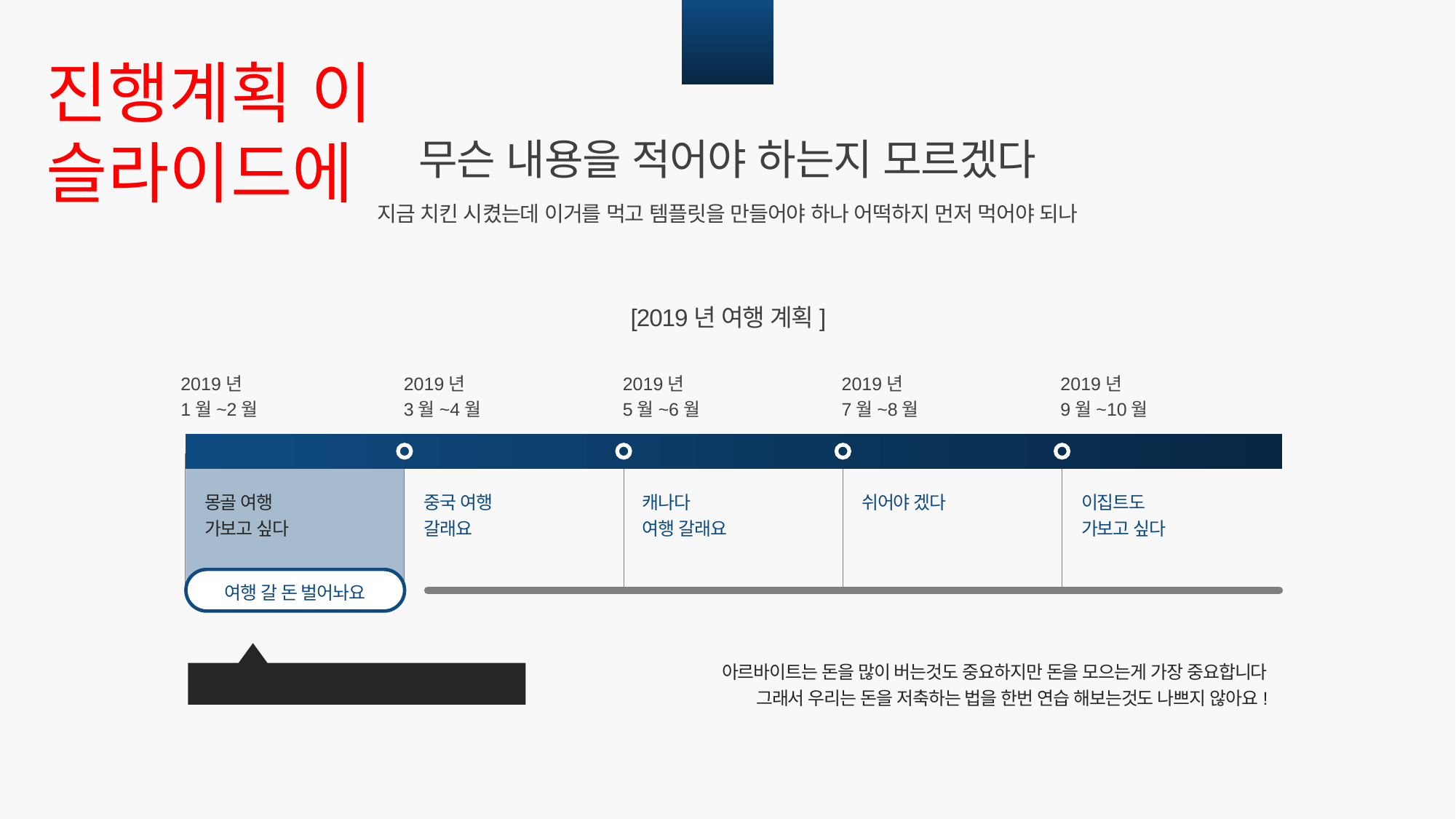

01
진행계획 이 슬라이드에
무슨 내용을 적어야 하는지 모르겠다
지금 치킨 시켰는데 이거를 먹고 템플릿을 만들어야 하나 어떡하지 먼저 먹어야 되나
[2019년 여행 계획]
2019년
1월~2월
2019년
3월~4월
2019년
5월~6월
2019년
7월~8월
2019년
9월~10월

쉬어야 겠다
몽골 여행
가보고 싶다
중국 여행
갈래요
캐나다
여행 갈래요
이집트도
가보고 싶다

여행 갈 돈 벌어놔요

아르바이트는 돈을 많이 버는것도 중요하지만 돈을 모으는게 가장 중요합니다
그래서 우리는 돈을 저축하는 법을 한번 연습 해보는것도 나쁘지 않아요!
여행 갈 돈은 아르바이트로 법니다